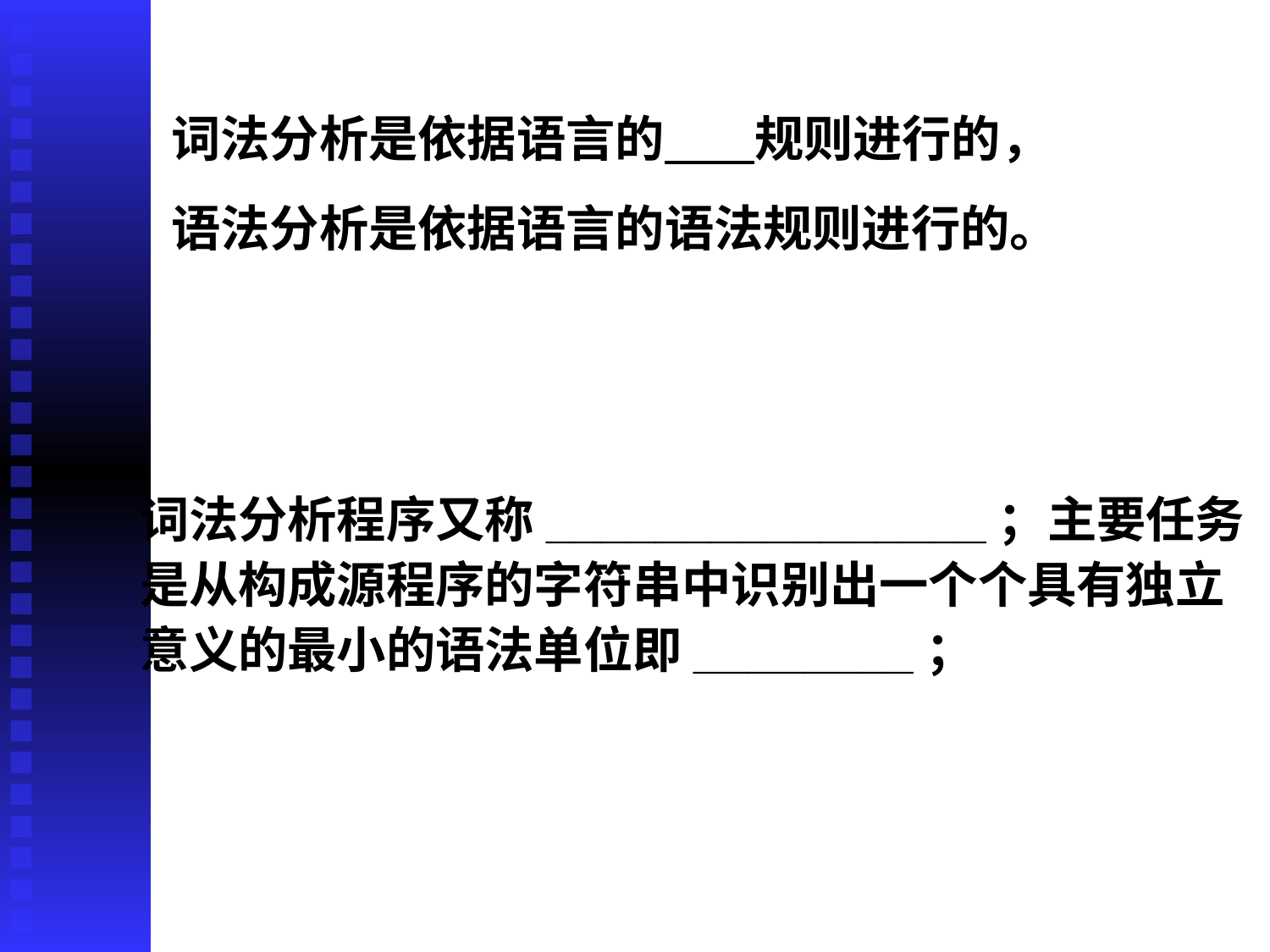

词法分析是依据语言的        规则进行的，
语法分析是依据语言的语法规则进行的。
词法分析程序又称________________；主要任务是从构成源程序的字符串中识别出一个个具有独立意义的最小的语法单位即________；
2020/10/7
60